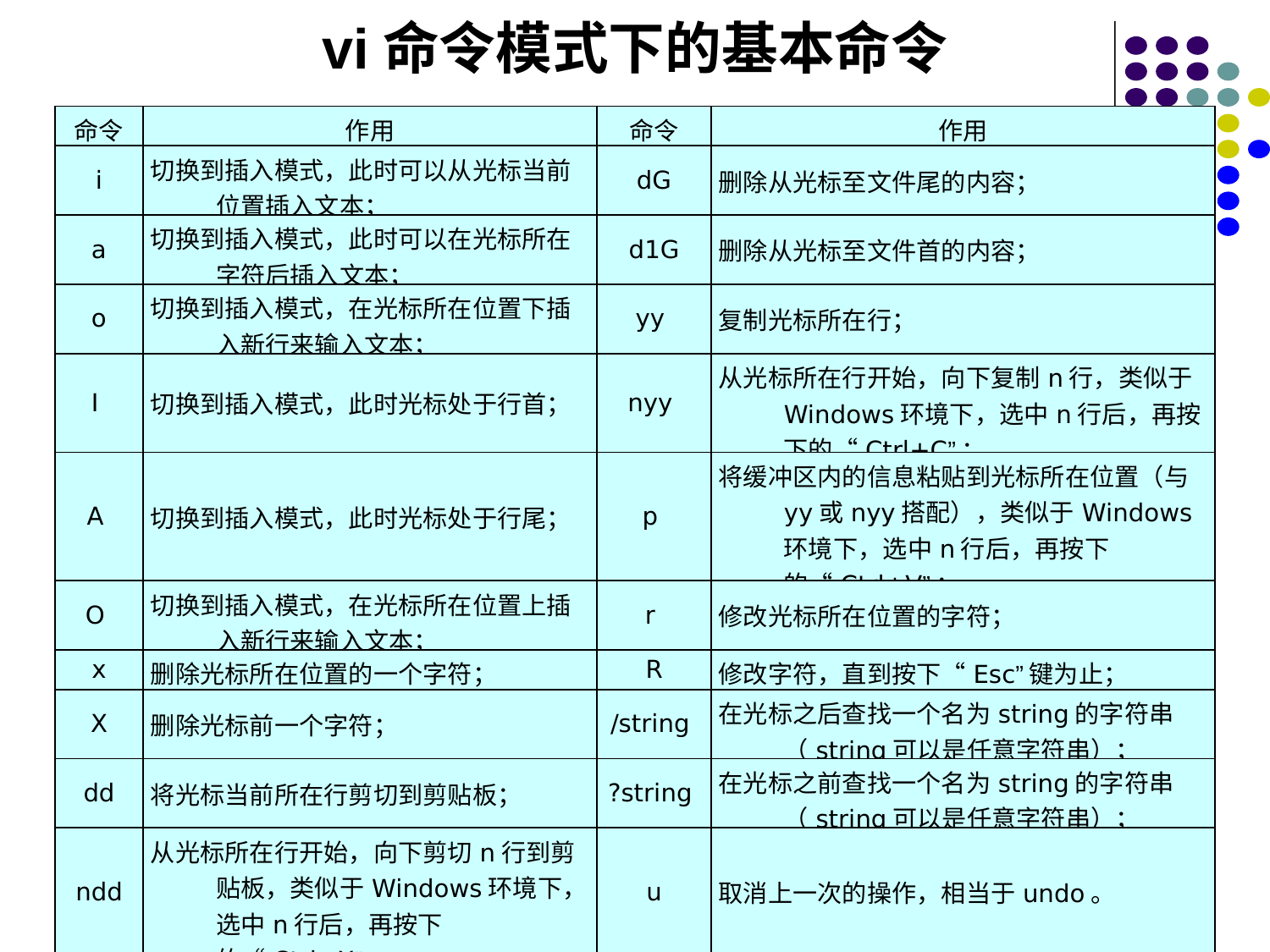

vi命令模式下的基本命令
| 命令 | 作用 | 命令 | 作用 |
| --- | --- | --- | --- |
| i | 切换到插入模式，此时可以从光标当前位置插入文本； | dG | 删除从光标至文件尾的内容； |
| a | 切换到插入模式，此时可以在光标所在字符后插入文本； | d1G | 删除从光标至文件首的内容； |
| o | 切换到插入模式，在光标所在位置下插入新行来输入文本； | yy | 复制光标所在行； |
| I | 切换到插入模式，此时光标处于行首； | nyy | 从光标所在行开始，向下复制n行，类似于Windows环境下，选中n行后，再按下的“Ctrl+C”； |
| A | 切换到插入模式，此时光标处于行尾； | p | 将缓冲区内的信息粘贴到光标所在位置（与yy或nyy搭配），类似于Windows环境下，选中n行后，再按下的“Ctrl+V”； |
| O | 切换到插入模式，在光标所在位置上插入新行来输入文本； | r | 修改光标所在位置的字符； |
| x | 删除光标所在位置的一个字符； | R | 修改字符，直到按下“Esc”键为止； |
| X | 删除光标前一个字符； | /string | 在光标之后查找一个名为string的字符串（string可以是任意字符串）； |
| dd | 将光标当前所在行剪切到剪贴板； | ?string | 在光标之前查找一个名为string的字符串（string可以是任意字符串）； |
| ndd | 从光标所在行开始，向下剪切n行到剪贴板，类似于Windows环境下，选中n行后，再按下的“Ctrl+X”； | u | 取消上一次的操作，相当于undo。 |